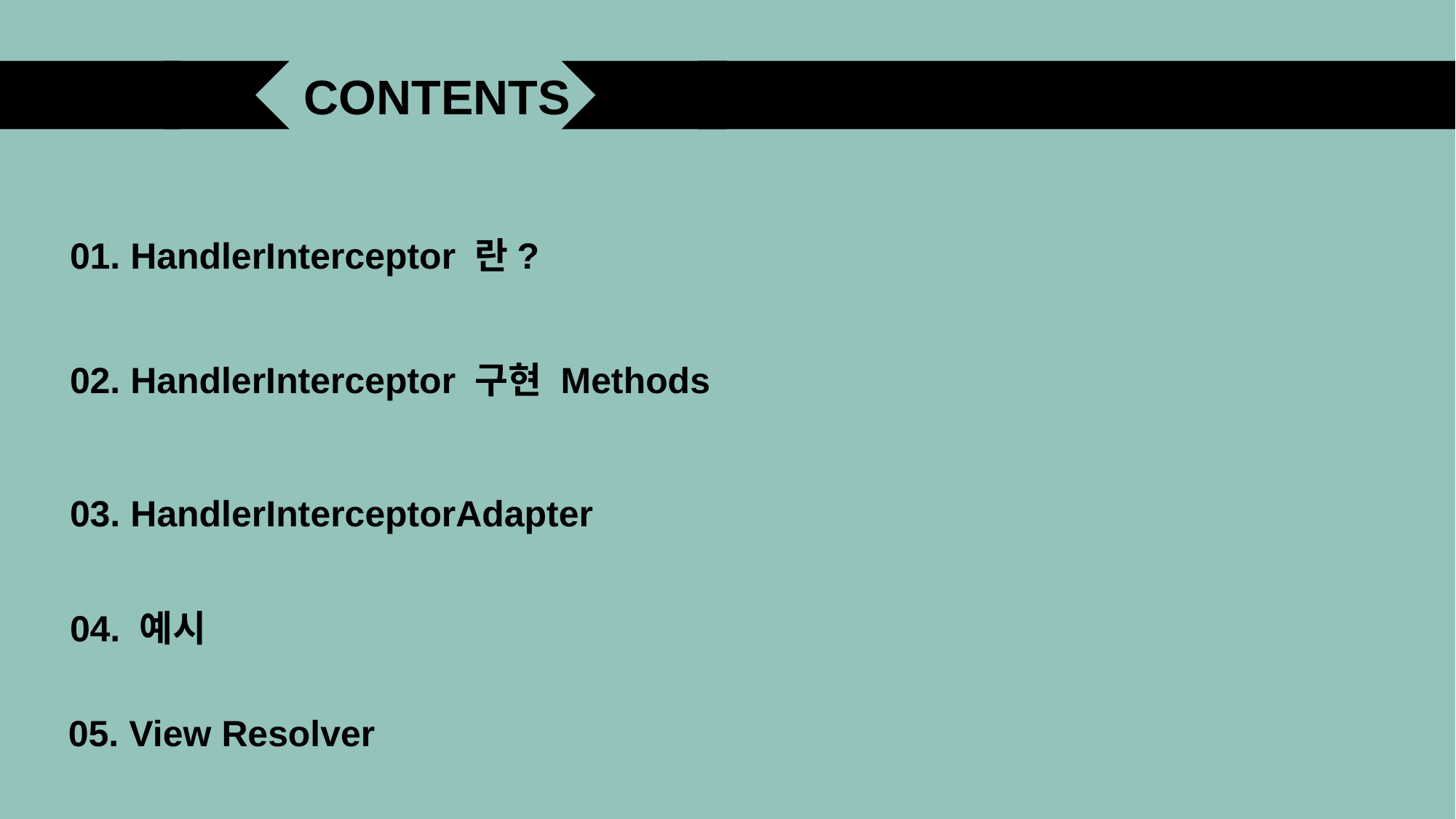

CONTENTS

01. HandlerInterceptor 란?
02. HandlerInterceptor 구현 Methods
03. HandlerInterceptorAdapter
04. 예시
05. View Resolver